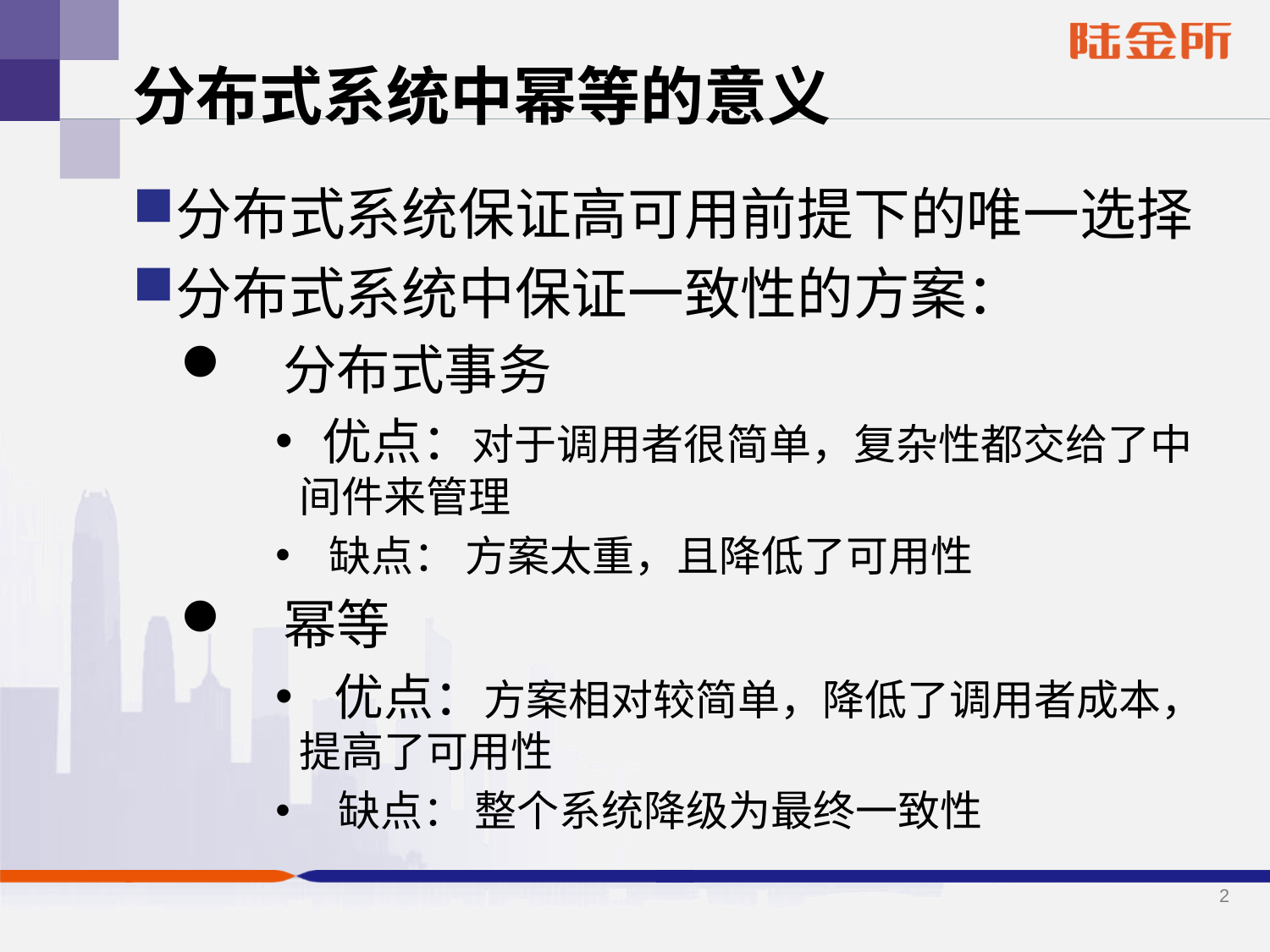

# 分布式系统中幂等的意义
分布式系统保证高可用前提下的唯一选择
分布式系统中保证一致性的方案：
   分布式事务
 优点：对于调用者很简单，复杂性都交给了中间件来管理
  缺点： 方案太重，且降低了可用性
   幂等
  优点：方案相对较简单，降低了调用者成本，提高了可用性
   缺点： 整个系统降级为最终一致性
2